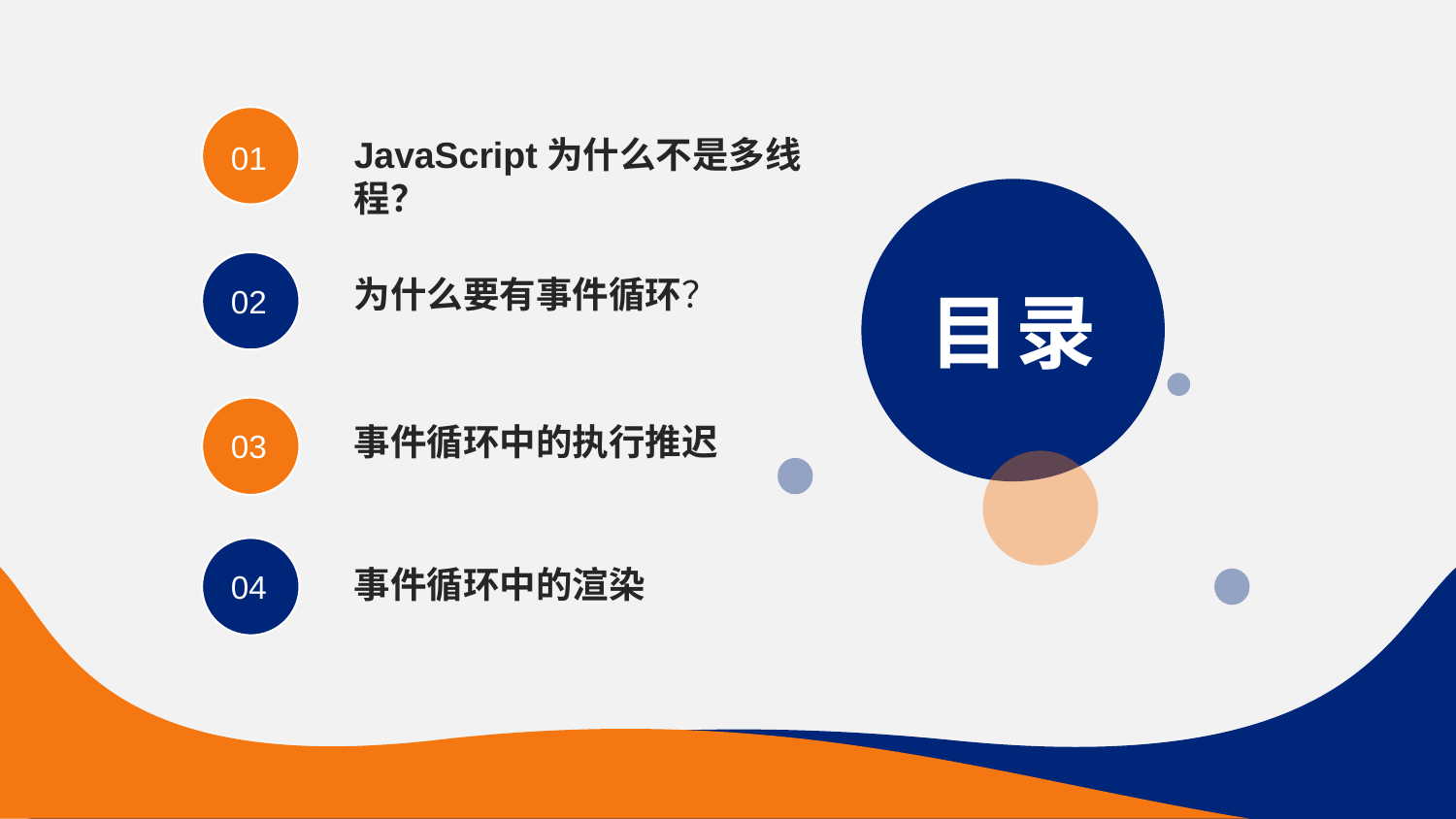

01
JavaScript为什么不是多线程？
目录

02
为什么要有事件循环？

03
事件循环中的执行推迟

04
事件循环中的渲染